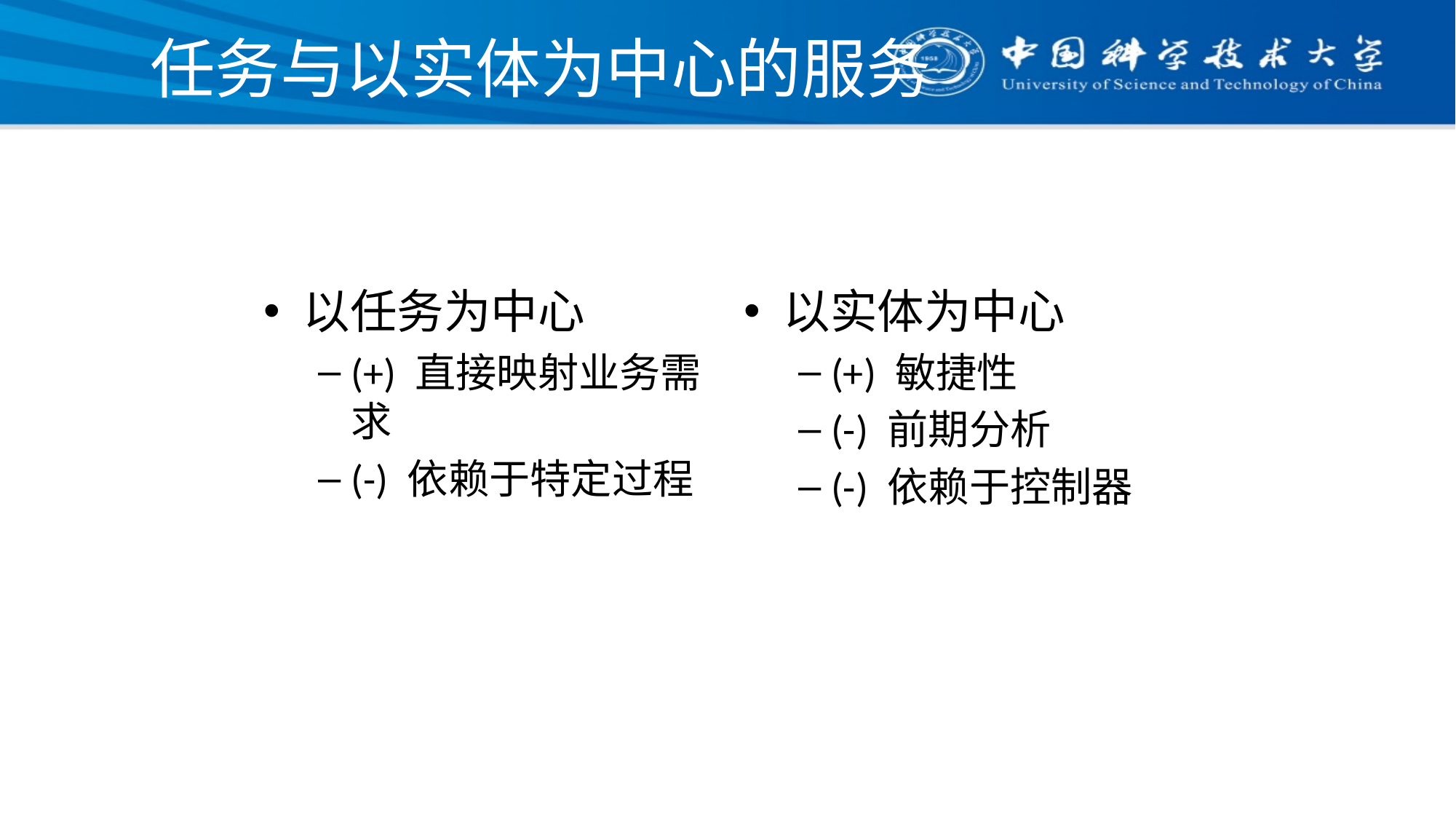

# 任务与以实体为中心的服务

以任务为中心
(+) 直接映射业务需求
(-) 依赖于特定过程

以实体为中心
(+) 敏捷性
(-) 前期分析
(-) 依赖于控制器